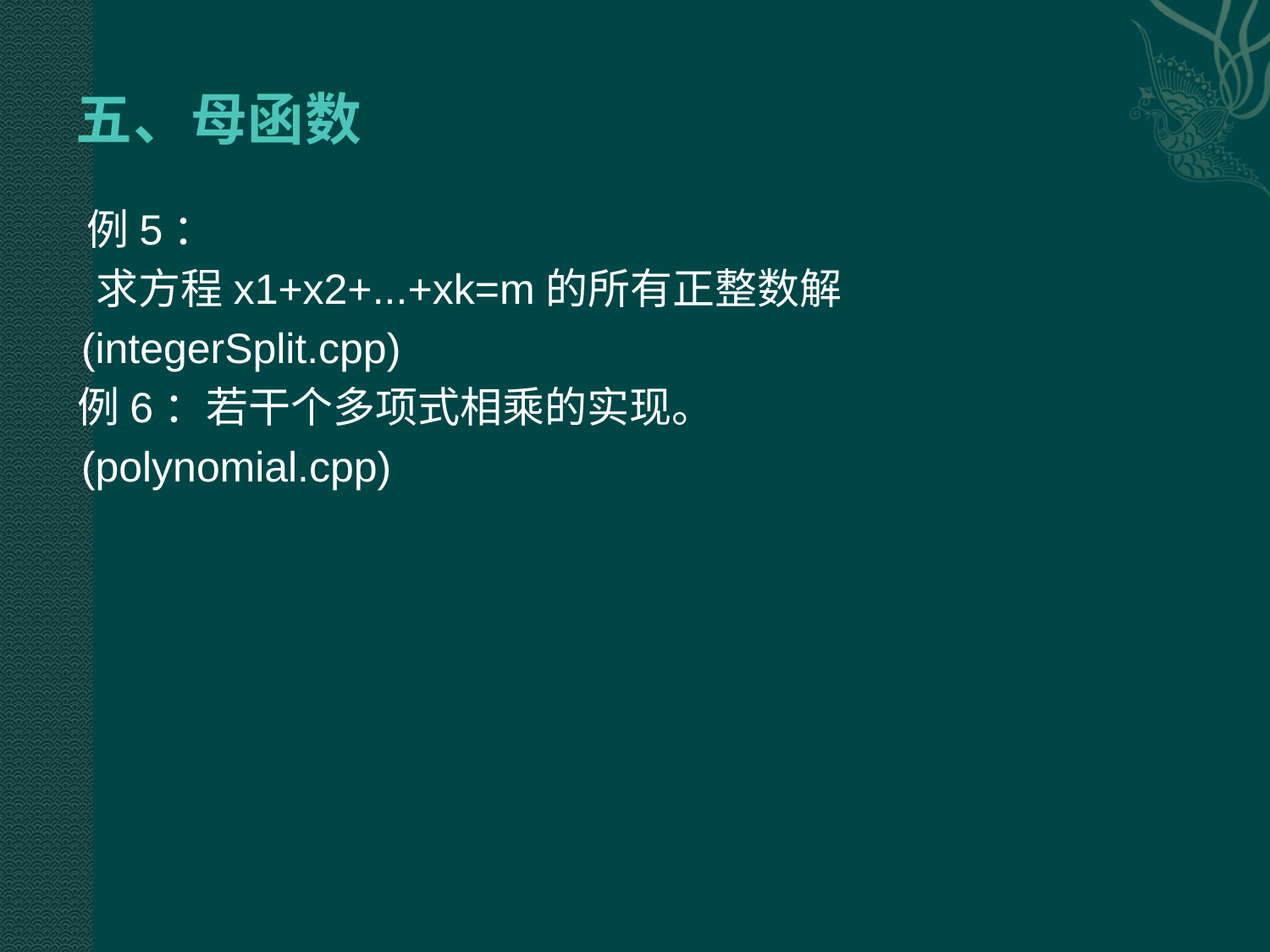

# 五、母函数
  例5：
   求方程x1+x2+...+xk=m的所有正整数解
  (integerSplit.cpp)
 例6：若干个多项式相乘的实现。
  (polynomial.cpp)